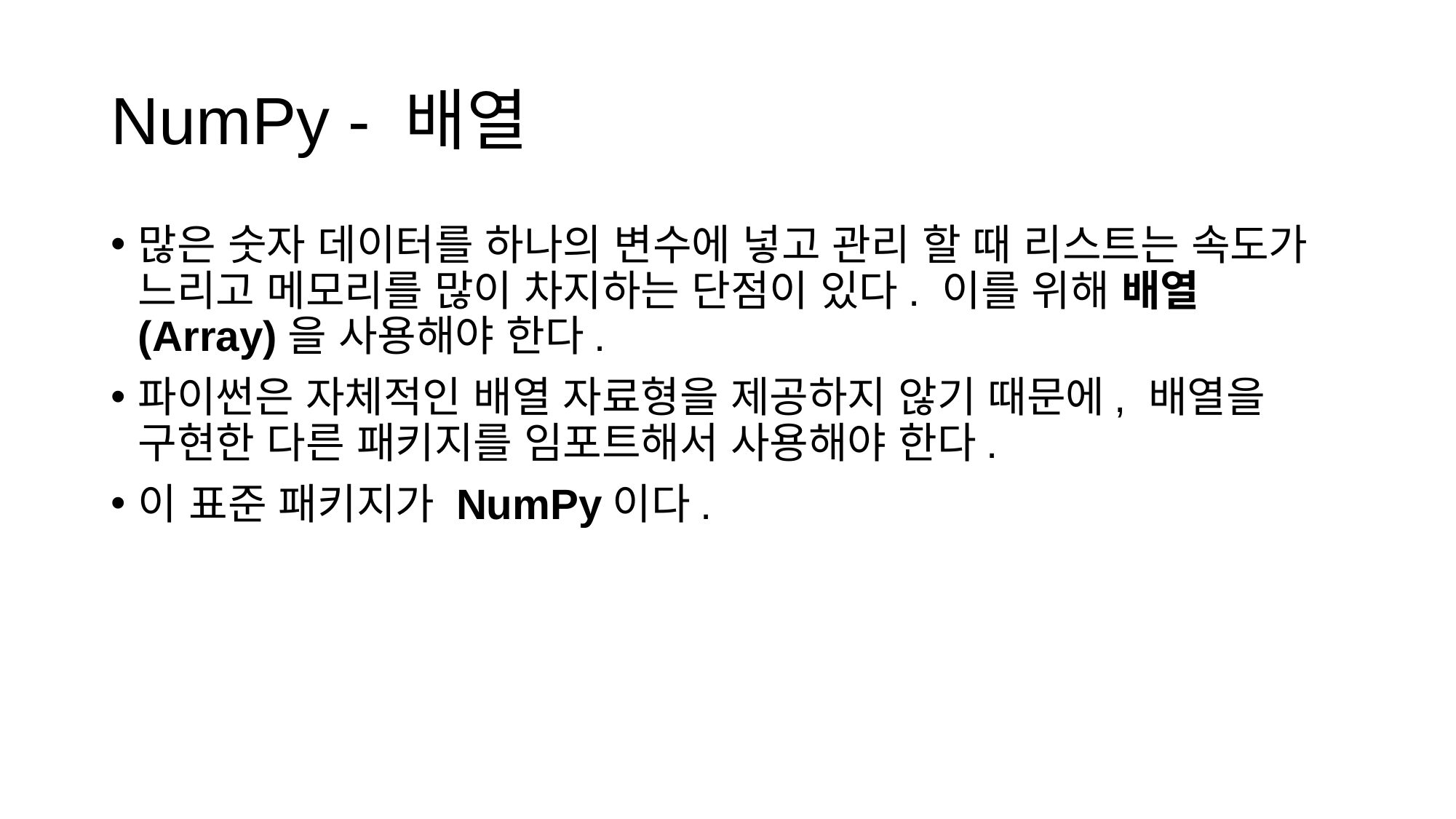

# NumPy - 배열
많은 숫자 데이터를 하나의 변수에 넣고 관리 할 때 리스트는 속도가 느리고 메모리를 많이 차지하는 단점이 있다. 이를 위해 배열(Array)을 사용해야 한다.
파이썬은 자체적인 배열 자료형을 제공하지 않기 때문에, 배열을 구현한 다른 패키지를 임포트해서 사용해야 한다.
이 표준 패키지가 NumPy이다.